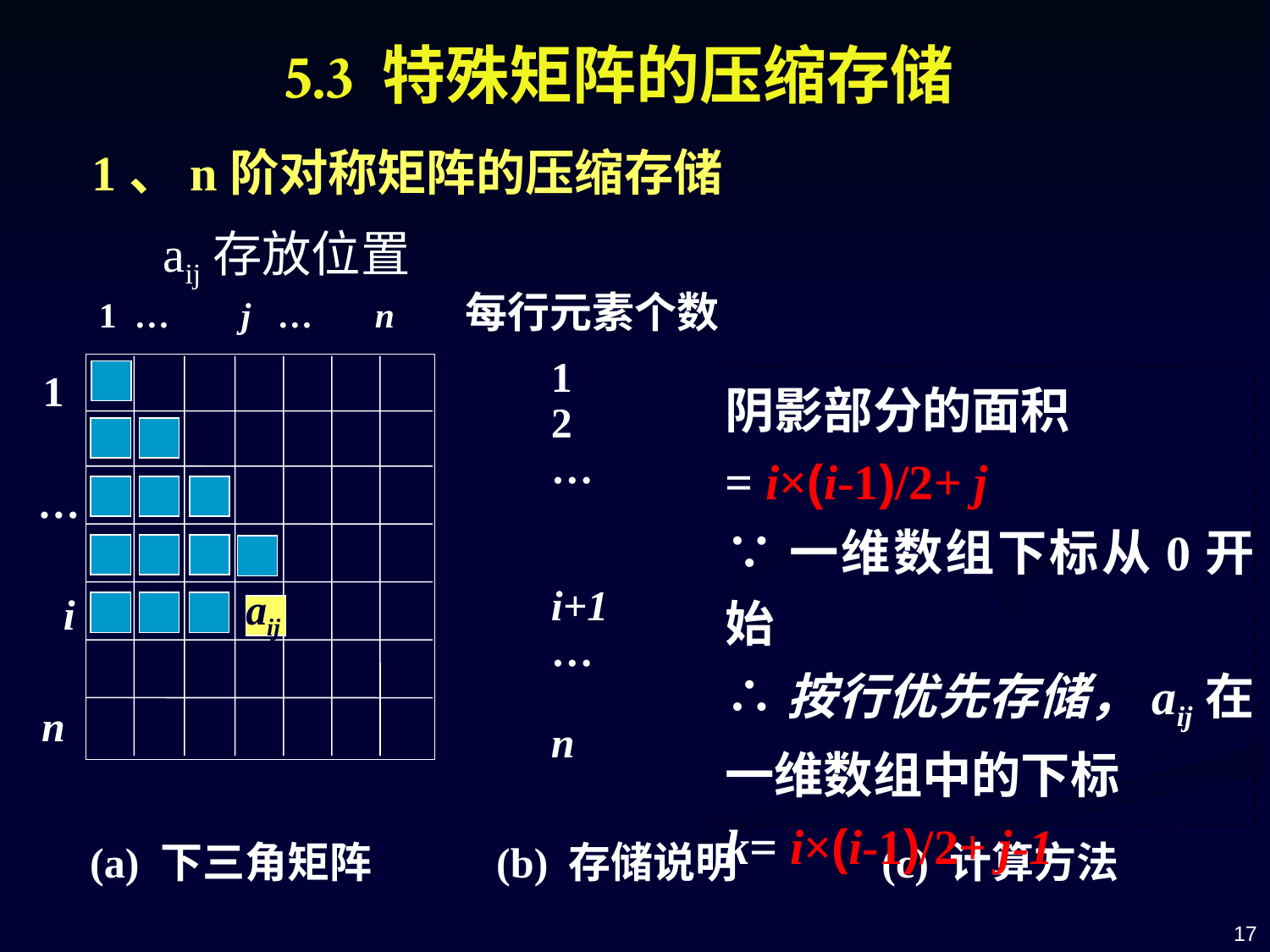

5.3 特殊矩阵的压缩存储
1、n阶对称矩阵的压缩存储
aij存放位置
每行元素个数
1  …        j   …       n

1
2
…

i+1
…

n

1

 …

   i

n

阴影部分的面积
= i×(i-1)/2+ j
∵一维数组下标从0开始
∴按行优先存储，aij在一维数组中的下标
k= i×(i-1)/2+ j-1

aij
(a) 下三角矩阵            (b) 存储说明              (c) 计算方法
17